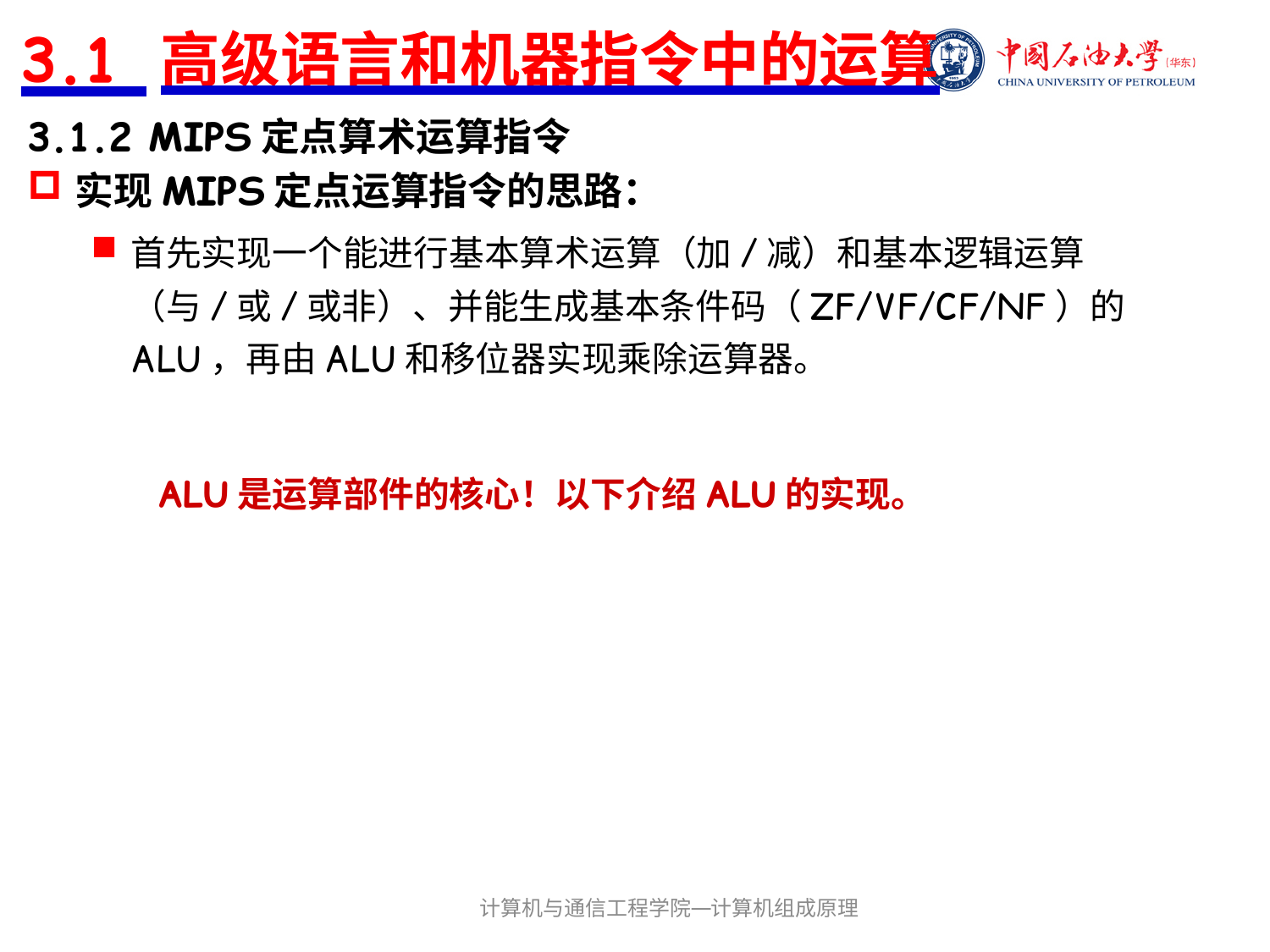

# 3.1 高级语言和机器指令中的运算
3.1.2 MIPS定点算术运算指令
实现MIPS定点运算指令的思路：
首先实现一个能进行基本算术运算（加/减）和基本逻辑运算（与/或/或非）、并能生成基本条件码（ZF/VF/CF/NF）的ALU，再由ALU和移位器实现乘除运算器。

ALU是运算部件的核心！以下介绍ALU的实现。

计算机与通信工程学院—计算机组成原理
21